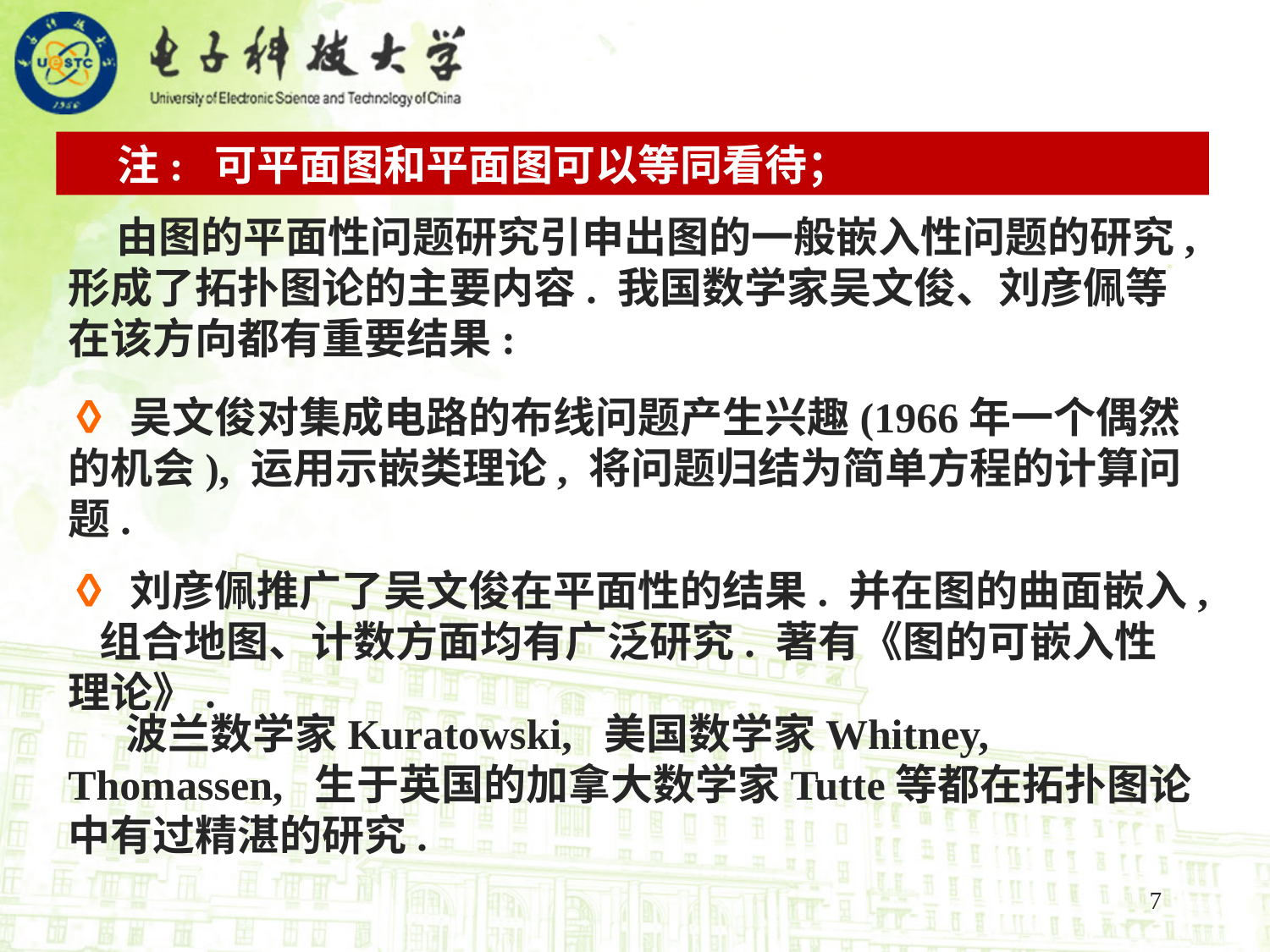

注:  可平面图和平面图可以等同看待；
    由图的平面性问题研究引申出图的一般嵌入性问题的研究, 形成了拓扑图论的主要内容. 我国数学家吴文俊、刘彦佩等在该方向都有重要结果:
◊ 吴文俊对集成电路的布线问题产生兴趣(1966年一个偶然的机会), 运用示嵌类理论, 将问题归结为简单方程的计算问题.
◊ 刘彦佩推广了吴文俊在平面性的结果. 并在图的曲面嵌入,  组合地图、计数方面均有广泛研究. 著有《图的可嵌入性理论》.
     波兰数学家Kuratowski,  美国数学家Whitney,  Thomassen,  生于英国的加拿大数学家Tutte等都在拓扑图论中有过精湛的研究.
7